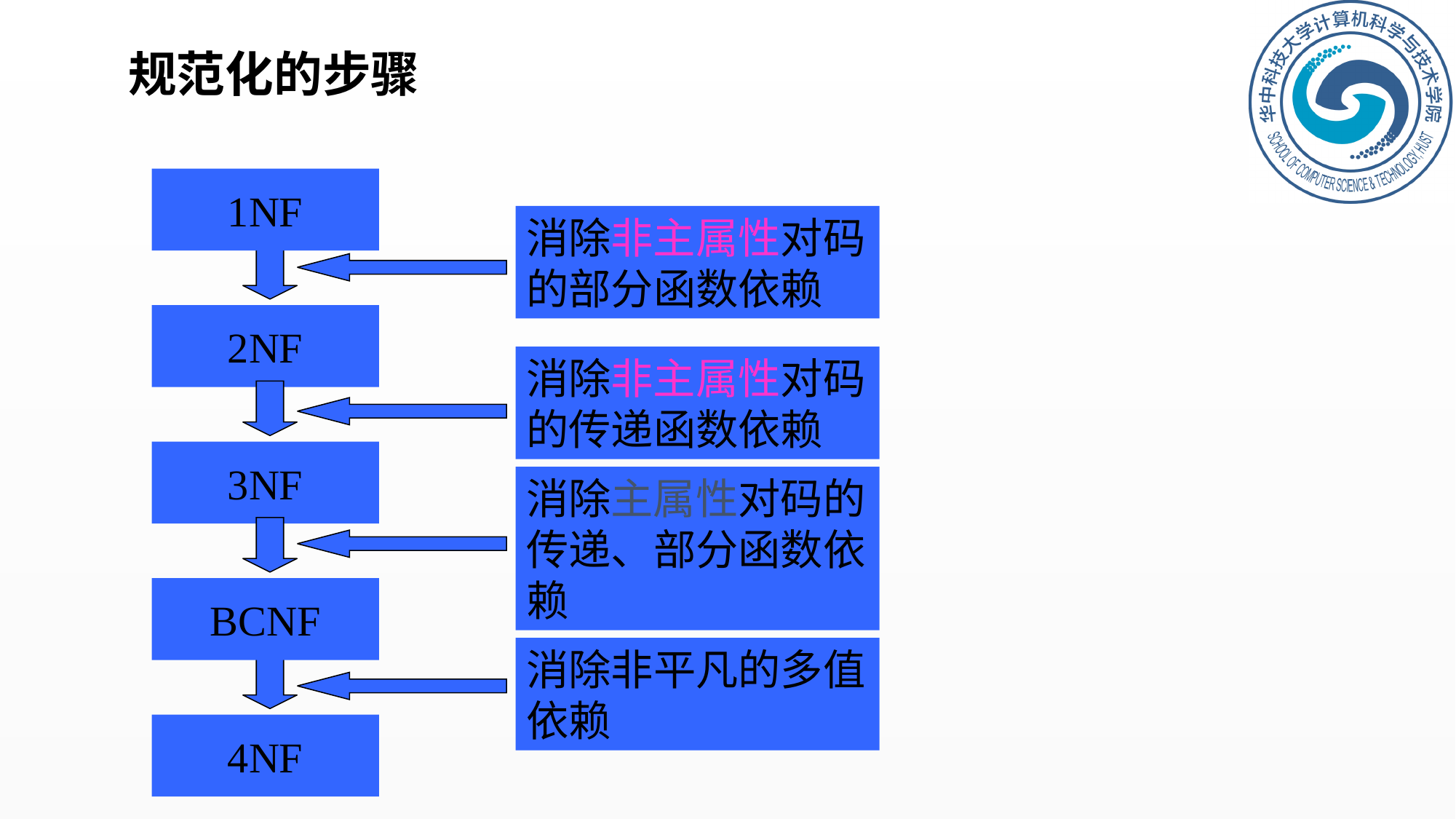

# 规范化的步骤
1NF
消除非主属性对码的部分函数依赖

2NF
消除非主属性对码的传递函数依赖

3NF
消除主属性对码的传递、部分函数依赖

BCNF
消除非平凡的多值依赖

4NF